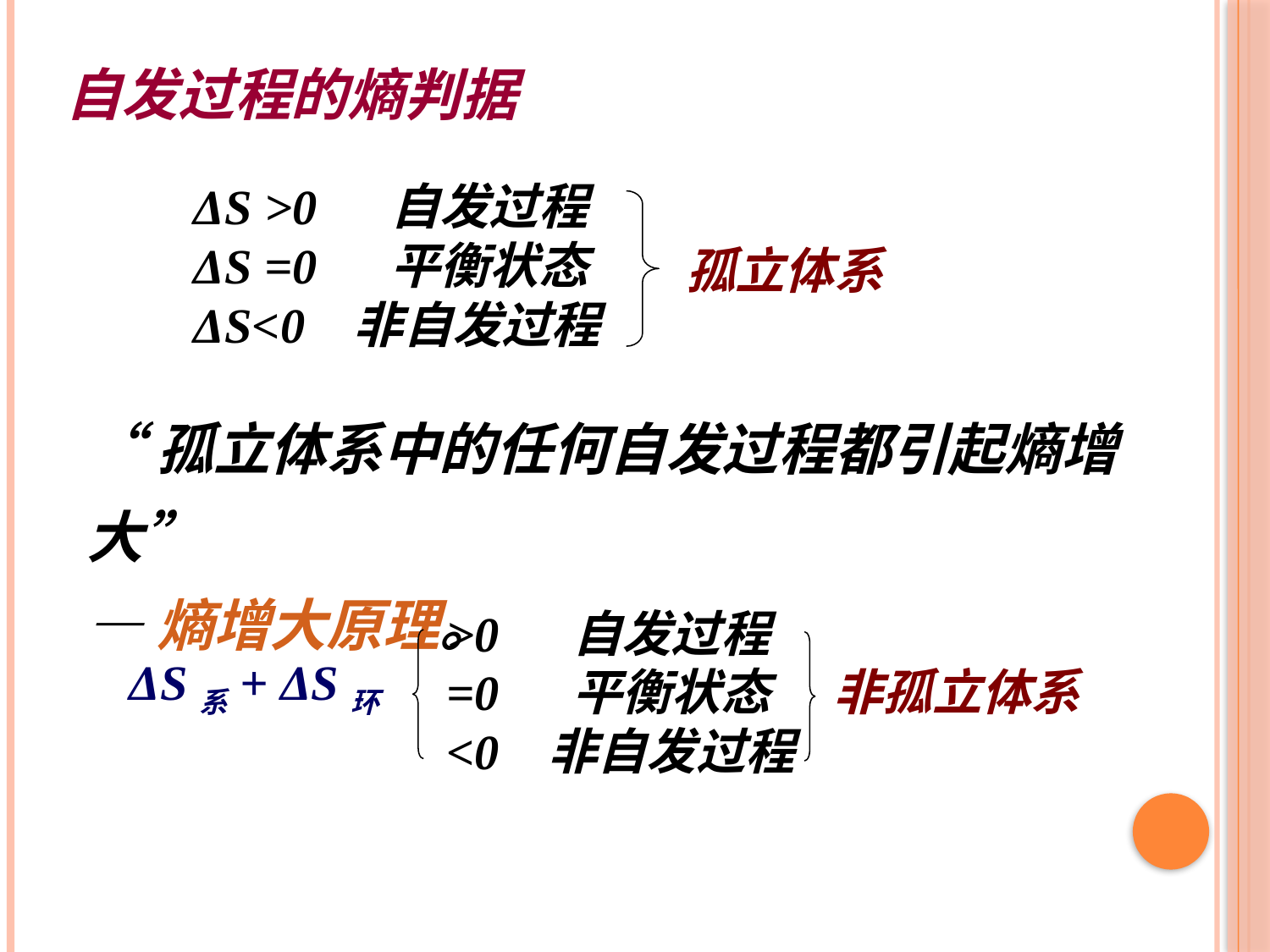

自发过程的熵判据
ΔS >0     自发过程
ΔS =0     平衡状态
ΔS<0   非自发过程

孤立体系
“孤立体系中的任何自发过程都引起熵增大”
—熵增大原理。
>0     自发过程
=0     平衡状态
<0   非自发过程

ΔS系+ ΔS环
非孤立体系